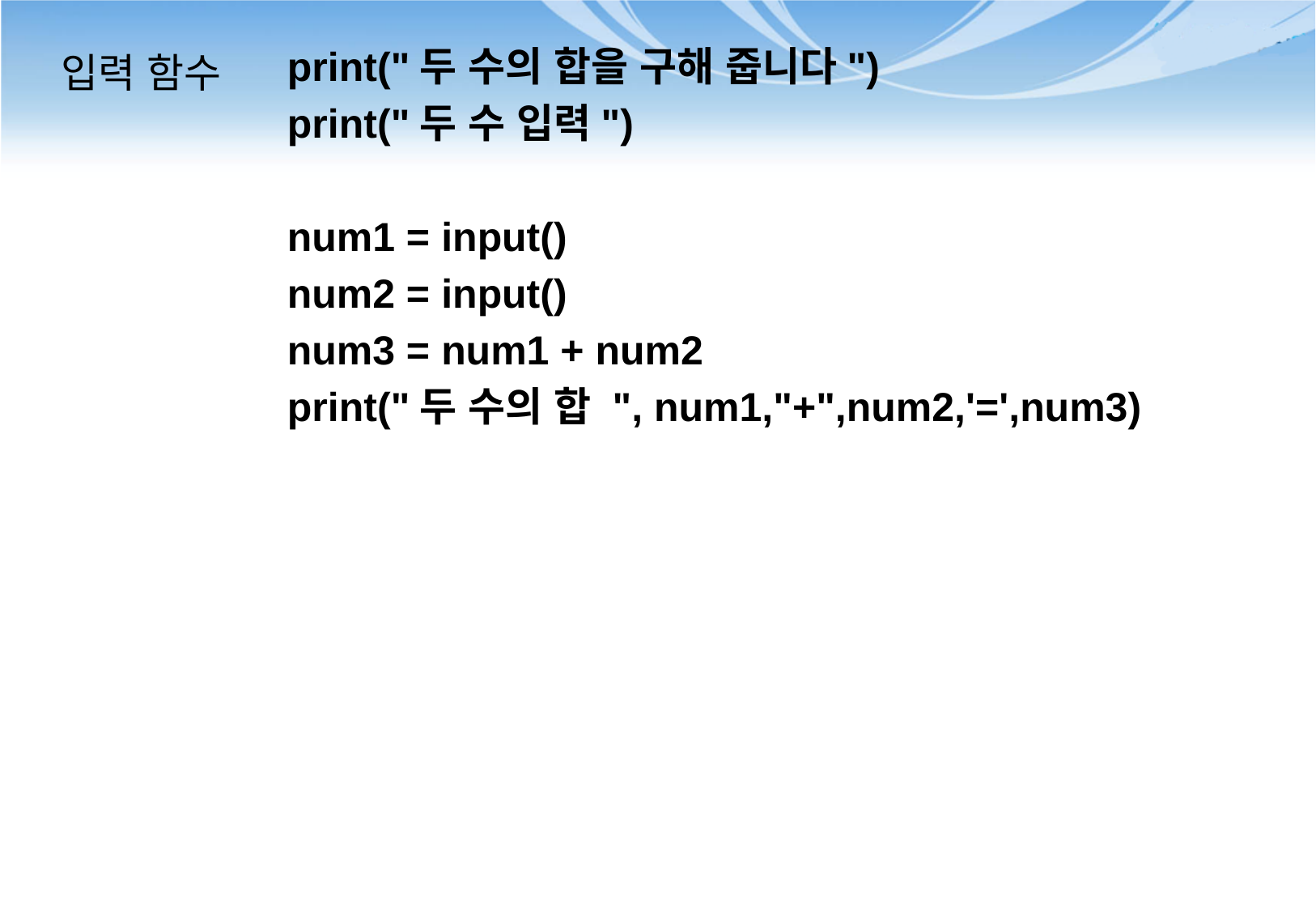

print("두 수의 합을 구해 줍니다")
print("두 수 입력")

num1 = input()
num2 = input()
num3 = num1 + num2
print("두 수의 합 ", num1,"+",num2,'=',num3)
# 입력 함수